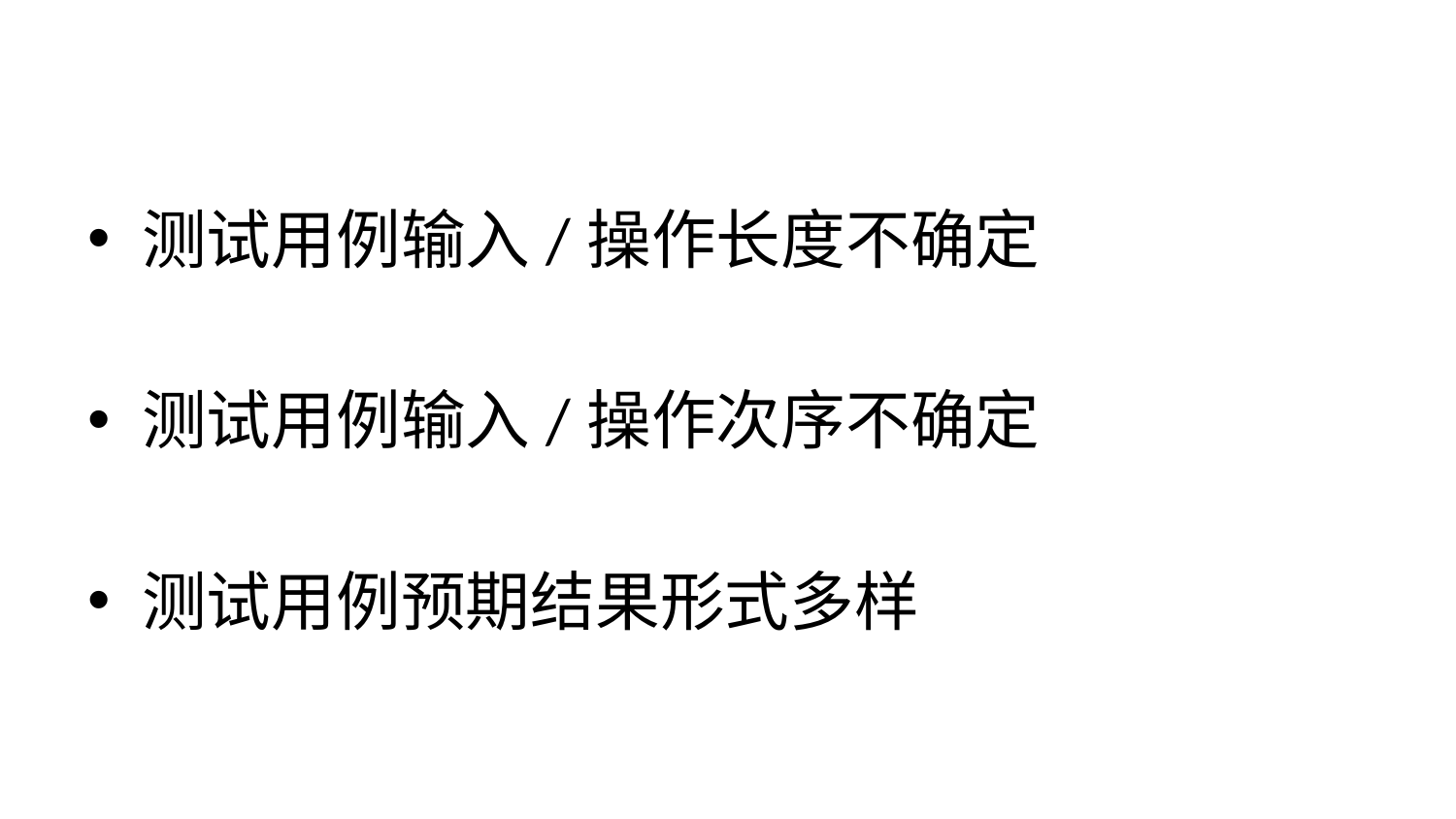

测试用例输入/操作长度不确定

测试用例输入/操作次序不确定

测试用例预期结果形式多样